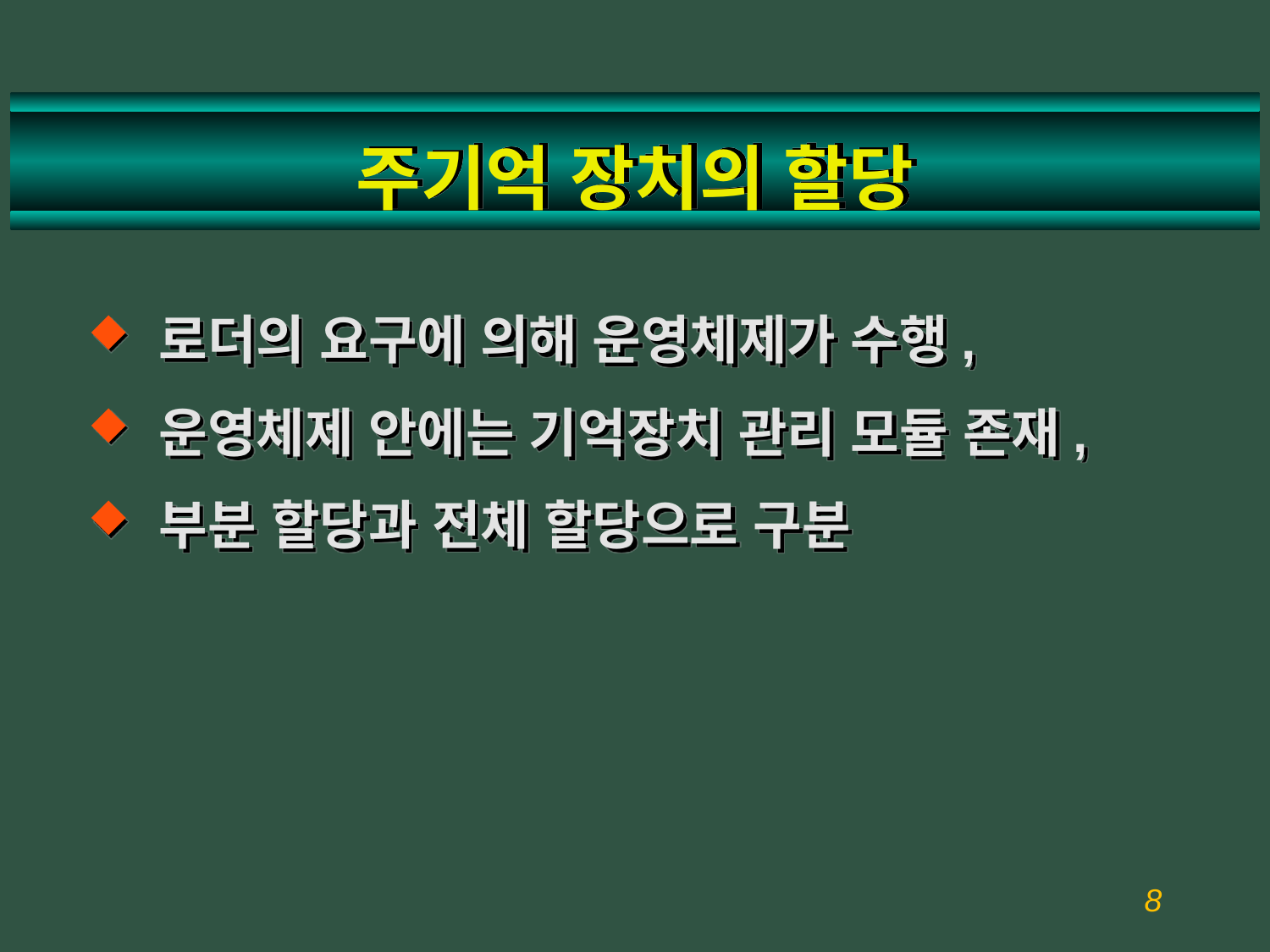

# 주기억 장치의 할당
로더의 요구에 의해 운영체제가 수행,
운영체제 안에는 기억장치 관리 모듈 존재,
부분 할당과 전체 할당으로 구분
8